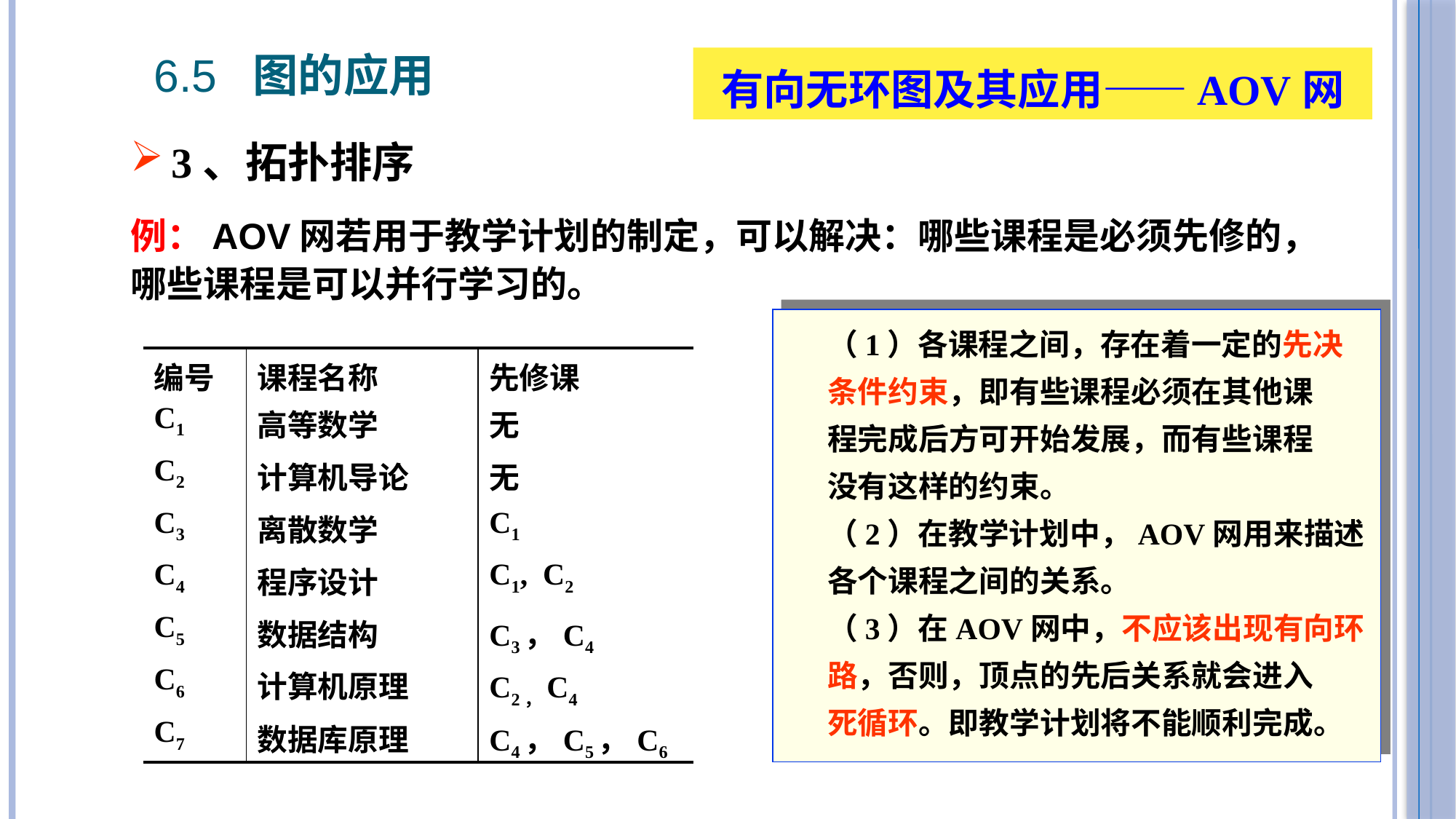

6.5  图的应用
有向无环图及其应用——AOV网
3、拓扑排序

例：AOV网若用于教学计划的制定，可以解决：哪些课程是必须先修的，哪些课程是可以并行学习的。
（1）各课程之间，存在着一定的先决
条件约束，即有些课程必须在其他课
程完成后方可开始发展，而有些课程
没有这样的约束。
（2）在教学计划中，AOV网用来描述
各个课程之间的关系。
（3）在AOV网中，不应该出现有向环
路，否则，顶点的先后关系就会进入
死循环。即教学计划将不能顺利完成。
| 编号 | 课程名称 | 先修课 |
| --- | --- | --- |
| C1 | 高等数学 | 无 |
| C2 | 计算机导论 | 无 |
| C3 | 离散数学 | C1 |
| C4 | 程序设计 | C1, C2 |
| C5 | 数据结构 | C3，C4 |
| C6 | 计算机原理 | C2，C4 |
| C7 | 数据库原理 | C4，C5，C6 |